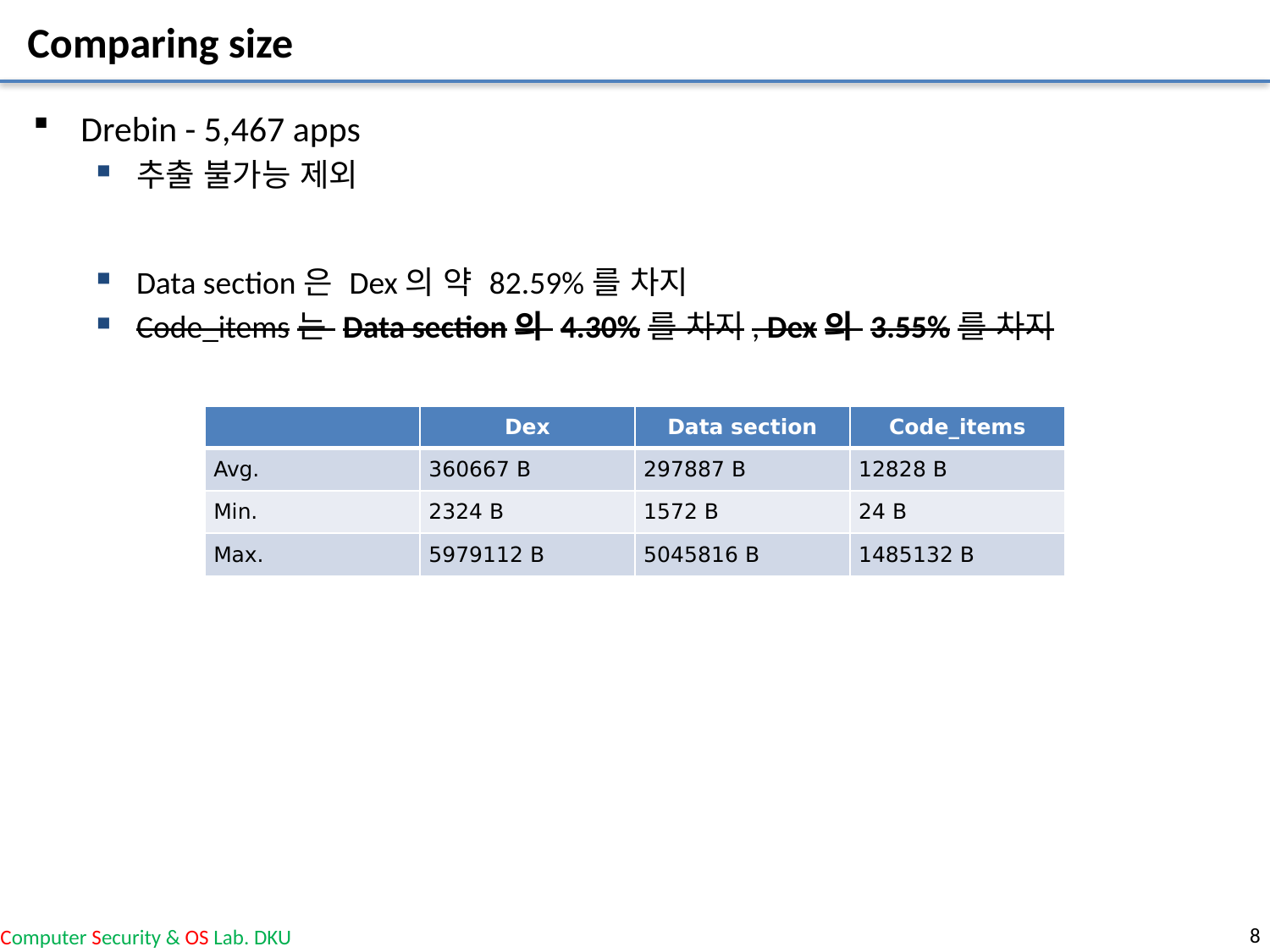

# Comparing size
Drebin - 5,467 apps
추출 불가능 제외

Data section은 Dex의 약 82.59%를 차지
Code_items는 Data section의 4.30%를 차지, Dex의 3.55%를 차지

|  | Dex | Data section | Code\_items |
| --- | --- | --- | --- |
| Avg. | 360667 B | 297887 B | 12828 B |
| Min. | 2324 B | 1572 B | 24 B |
| Max. | 5979112 B | 5045816 B | 1485132 B |
8